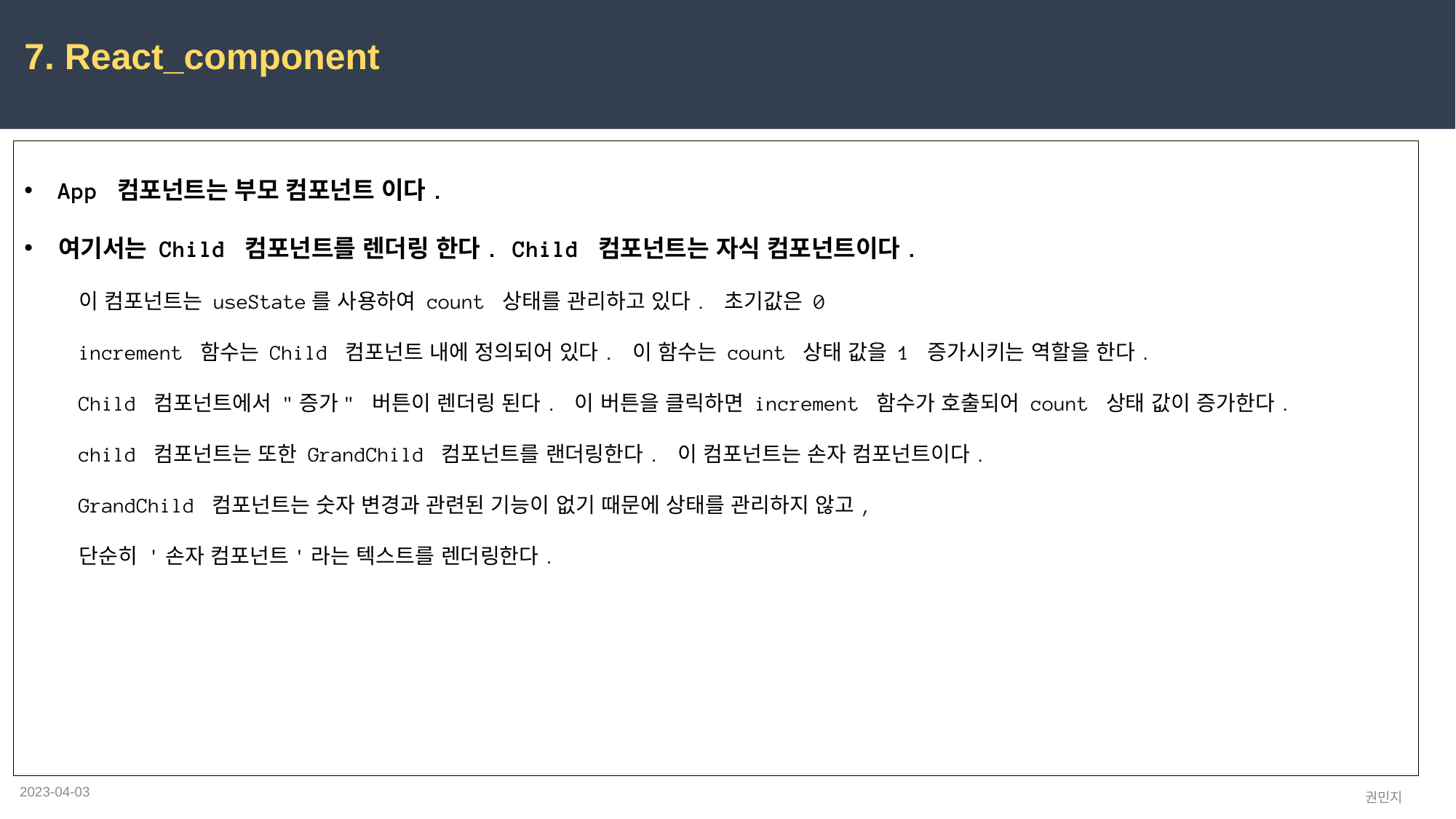

7. React_component
App 컴포넌트는 부모 컴포넌트 이다.
여기서는 Child 컴포넌트를 렌더링 한다. Child 컴포넌트는 자식 컴포넌트이다.
이 컴포넌트는 useState를 사용하여 count 상태를 관리하고 있다. 초기값은 0
increment 함수는 Child 컴포넌트 내에 정의되어 있다. 이 함수는 count 상태 값을 1 증가시키는 역할을 한다.
Child 컴포넌트에서 "증가" 버튼이 렌더링 된다. 이 버튼을 클릭하면 increment 함수가 호출되어 count 상태 값이 증가한다.
child 컴포넌트는 또한 GrandChild 컴포넌트를 랜더링한다. 이 컴포넌트는 손자 컴포넌트이다.
GrandChild 컴포넌트는 숫자 변경과 관련된 기능이 없기 때문에 상태를 관리하지 않고,
단순히 '손자 컴포넌트'라는 텍스트를 렌더링한다.
2023-04-03
권민지